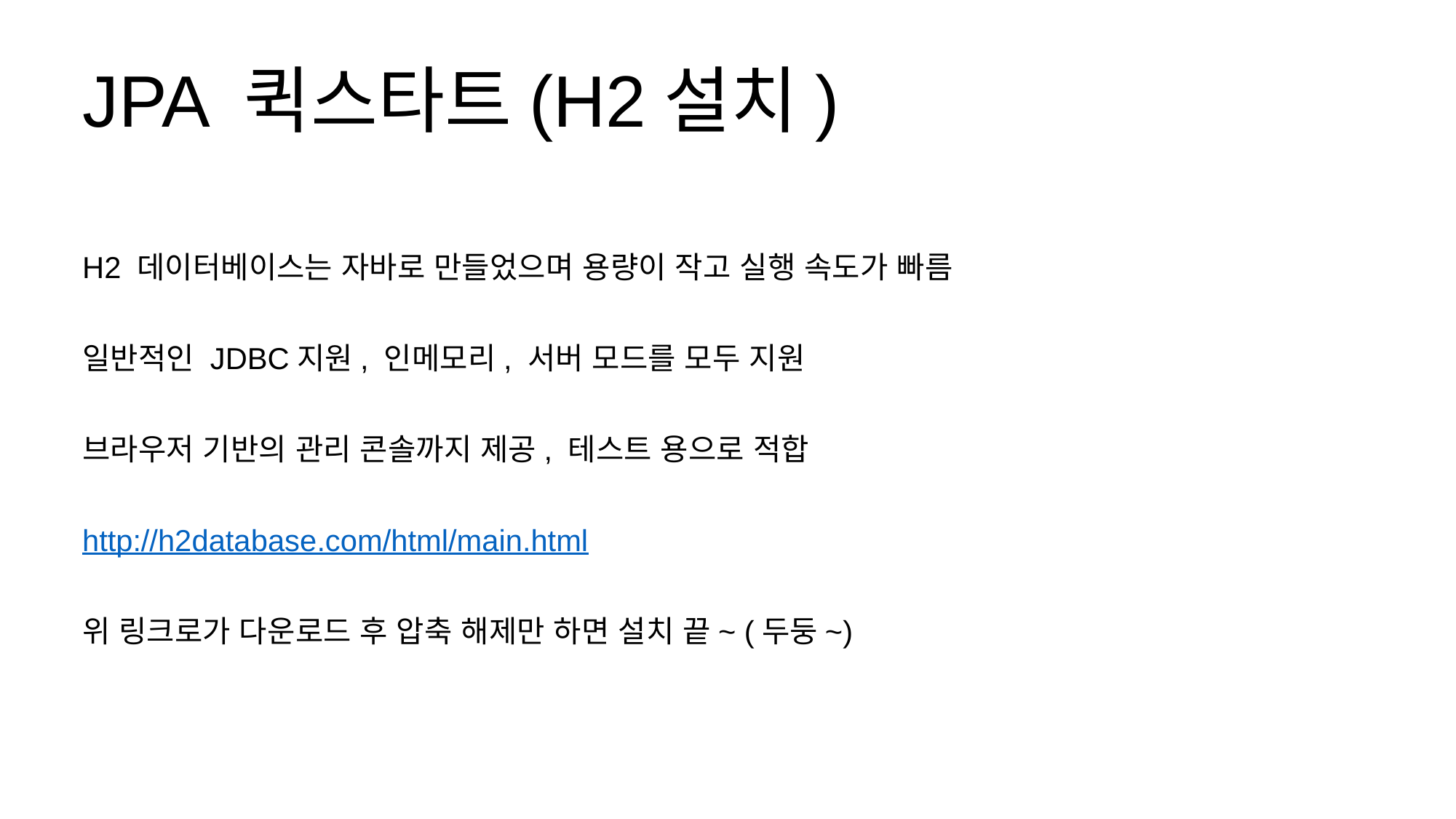

JPA 퀵스타트(H2설치)
H2 데이터베이스는 자바로 만들었으며 용량이 작고 실행 속도가 빠름
일반적인 JDBC지원, 인메모리, 서버 모드를 모두 지원
브라우저 기반의 관리 콘솔까지 제공, 테스트 용으로 적합
http://h2database.com/html/main.html
위 링크로가 다운로드 후 압축 해제만 하면 설치 끝~ (두둥~)